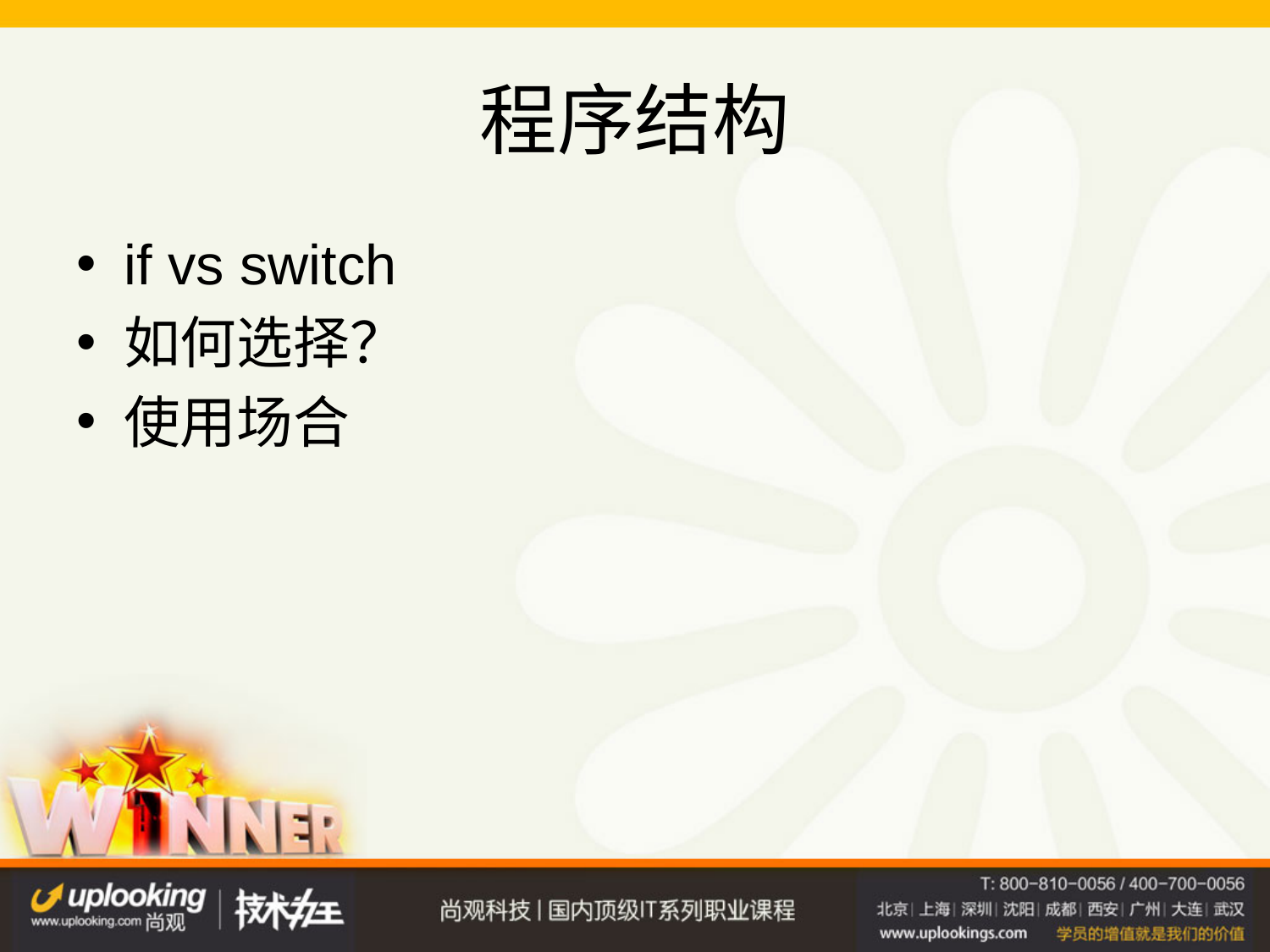

# 程序结构
if vs switch
如何选择？
使用场合